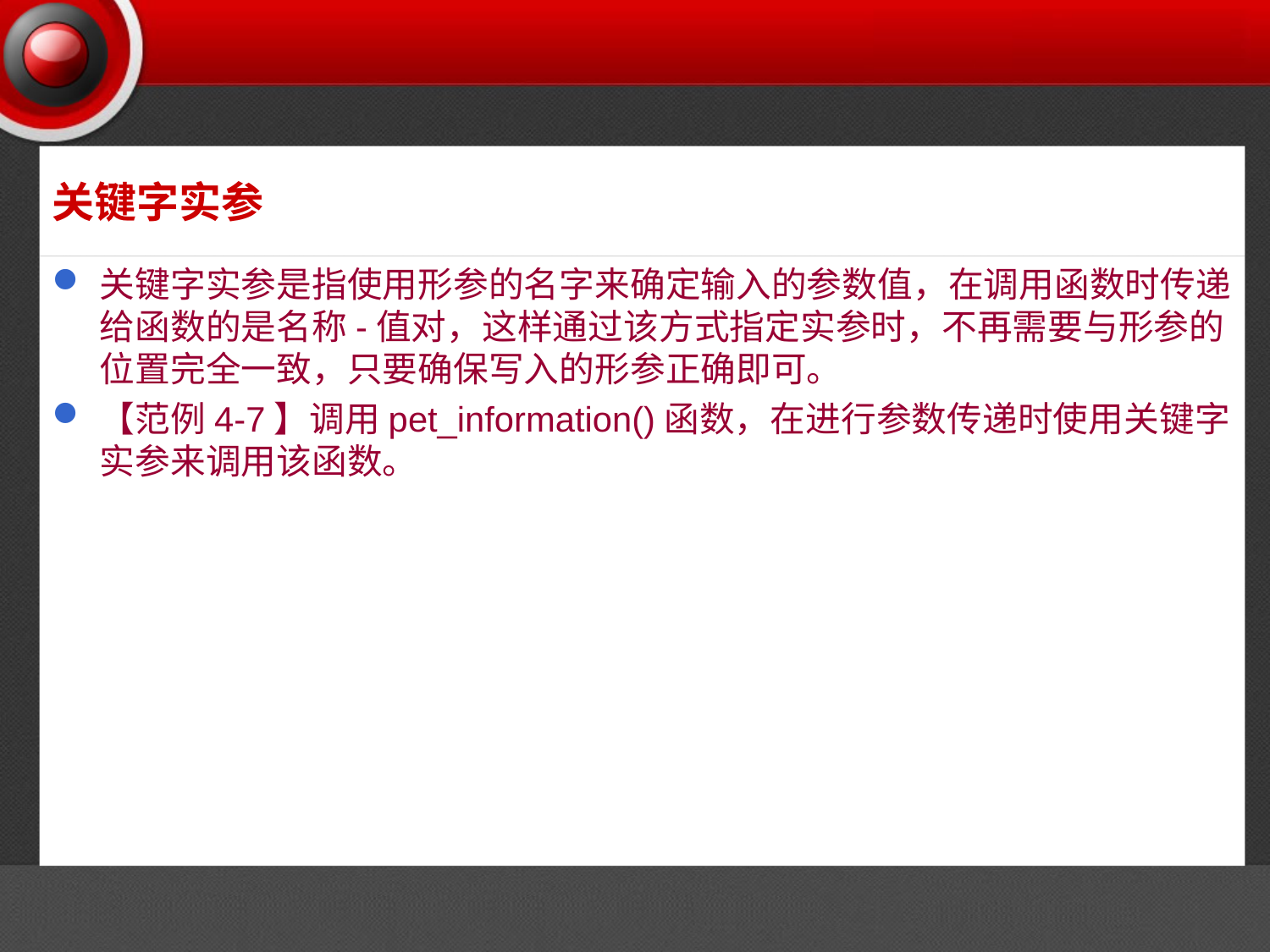

# 关键字实参
关键字实参是指使用形参的名字来确定输入的参数值，在调用函数时传递给函数的是名称-值对，这样通过该方式指定实参时，不再需要与形参的位置完全一致，只要确保写入的形参正确即可。
【范例4-7】调用pet_information()函数，在进行参数传递时使用关键字实参来调用该函数。